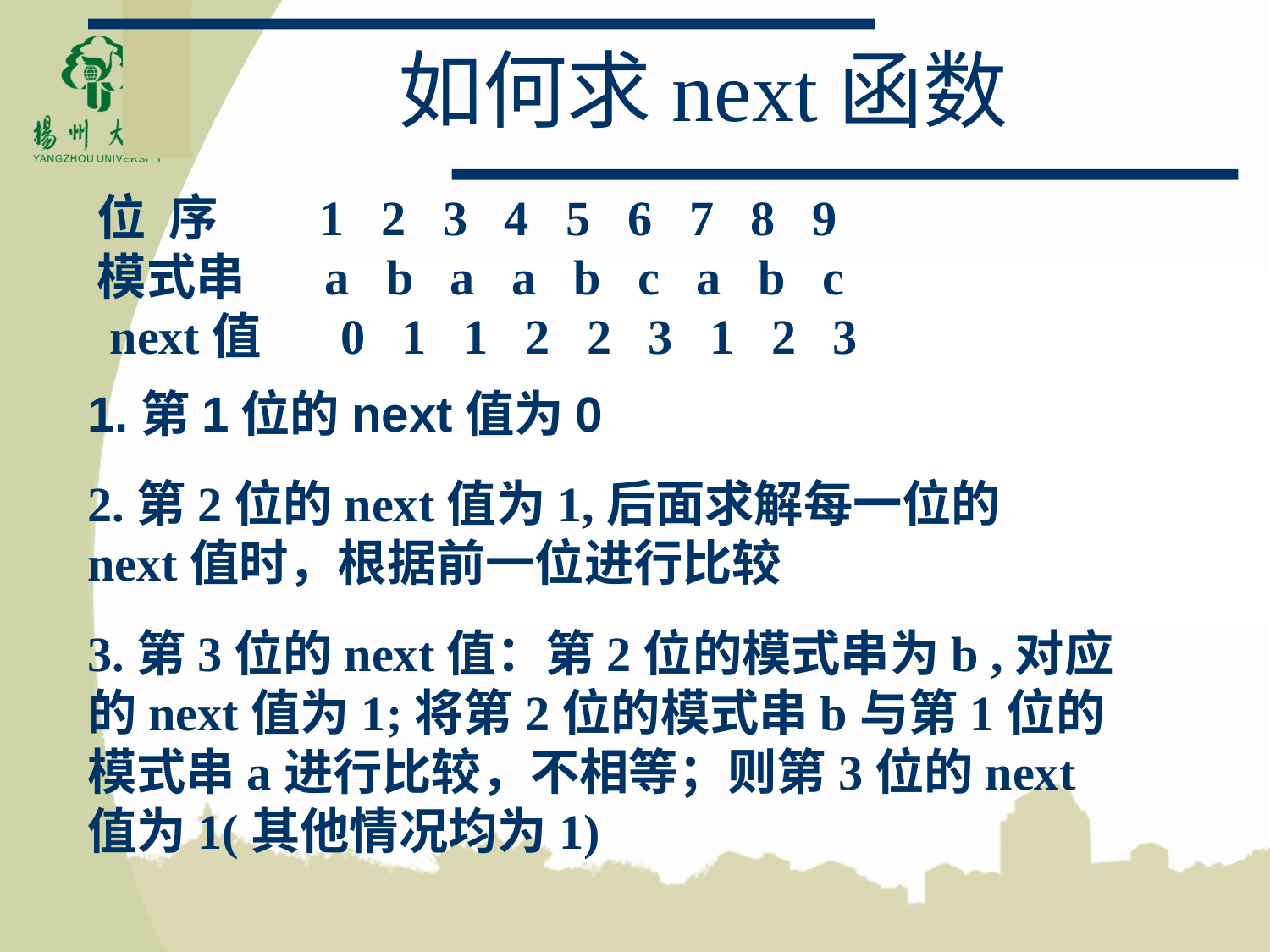

# 如何求next函数
位  序        1   2   3   4   5   6   7   8   9   
模式串      a   b   a   a   b   c   a   b   c   
 next值      0   1   1   2   2   3   1   2   3
1.第1位的next值为0
2.第2位的next值为1,后面求解每一位的next值时，根据前一位进行比较
3.第3位的next值：第2位的模式串为b ,对应的next值为1;将第2位的模式串b与第1位的模式串a进行比较，不相等；则第3位的next值为1(其他情况均为1)